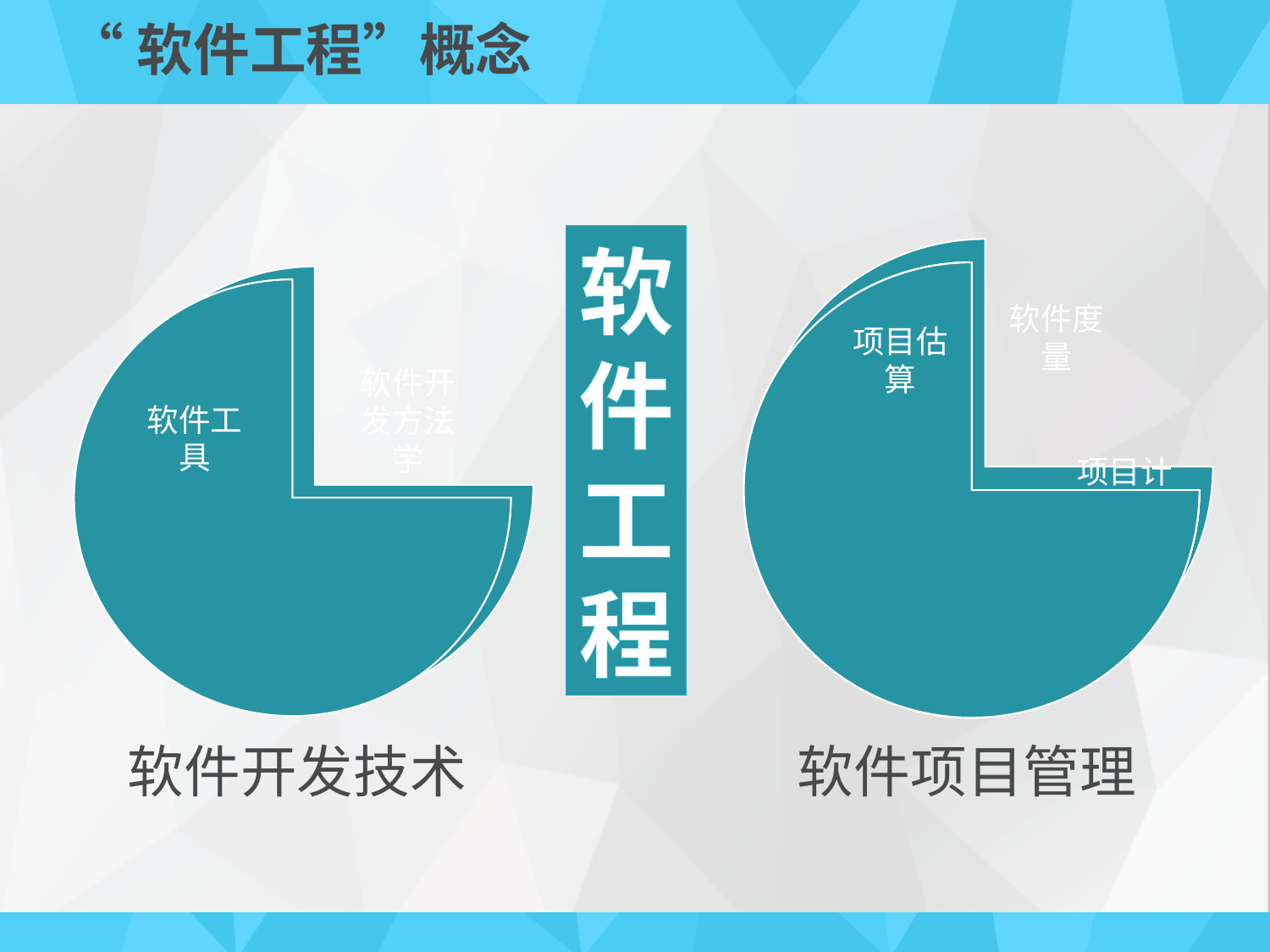

# “软件工程”概念
软件度量
进度控制
项目估算
人员组织
项目计划
配置管理
软件开发方法学
软件工程环境
软件工具
软
件
工
程
软件项目管理
软件开发技术